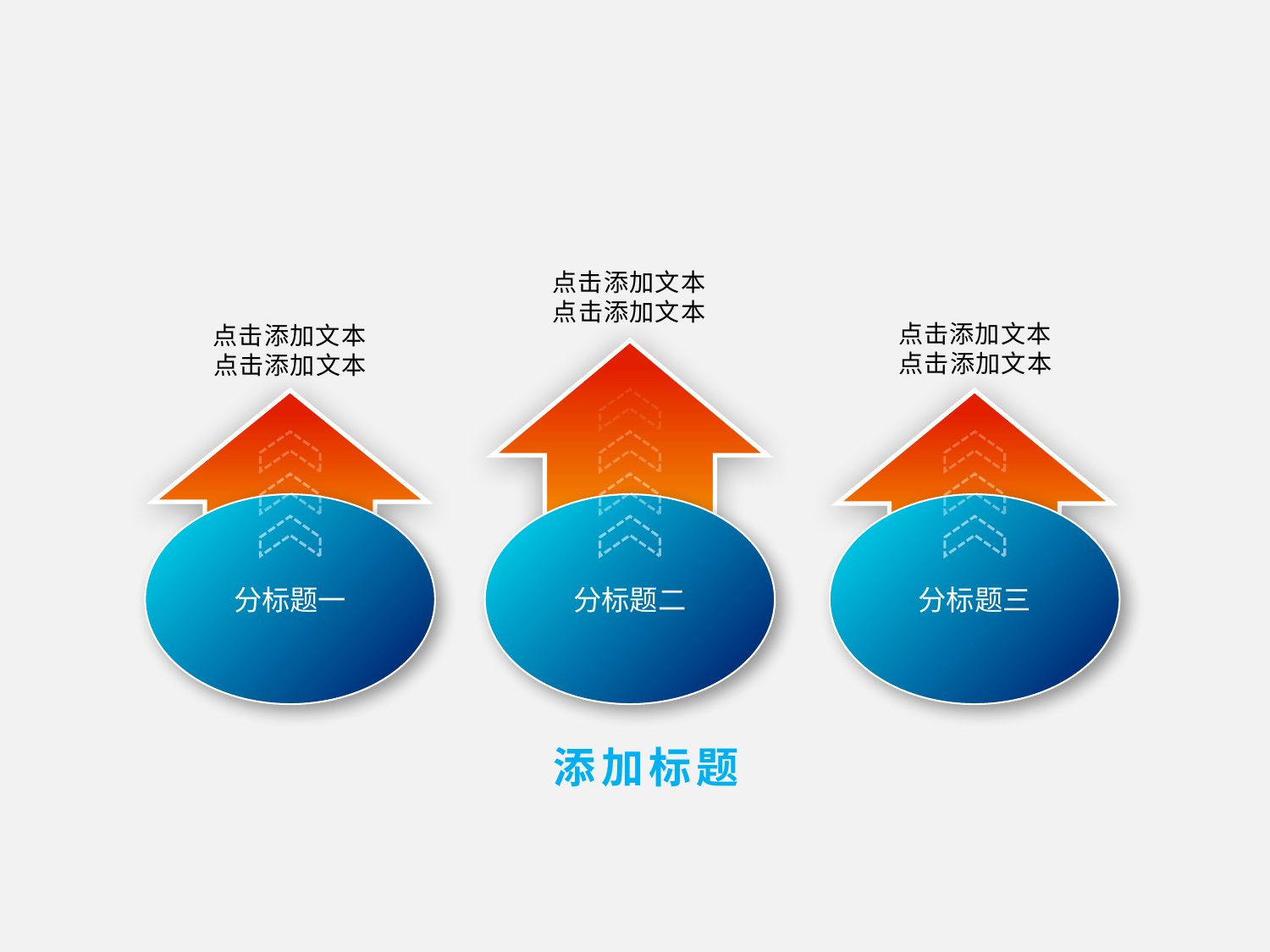

点击添加文本点击添加文本
点击添加文本点击添加文本
点击添加文本点击添加文本

分标题一
分标题二
分标题三
添加标题